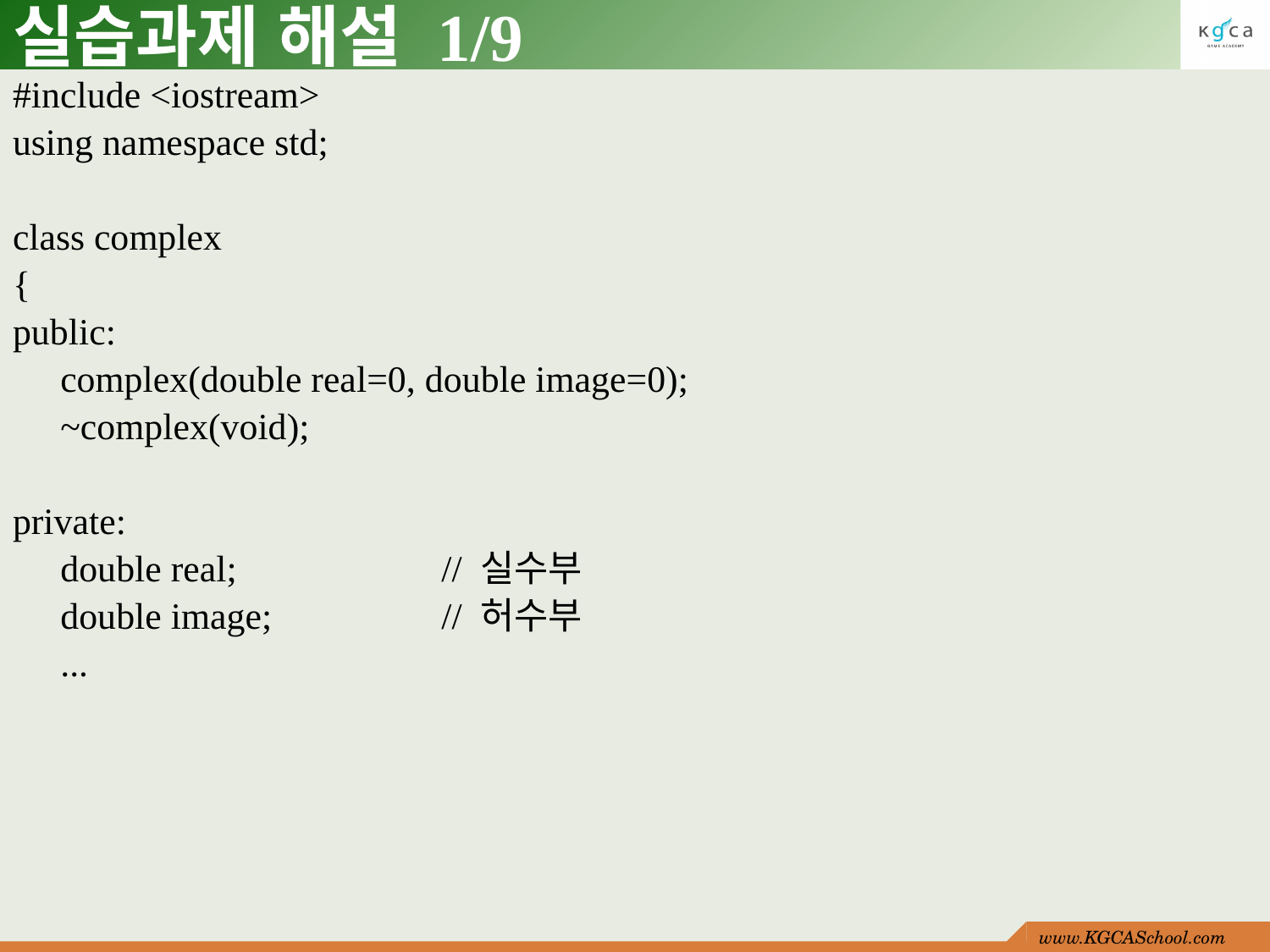

# 실습과제 해설 1/9
#include <iostream>
using namespace std;

class complex
{
public:
	complex(double real=0, double image=0);
	~complex(void);

private:
	double real;		// 실수부
	double image;		// 허수부
	...